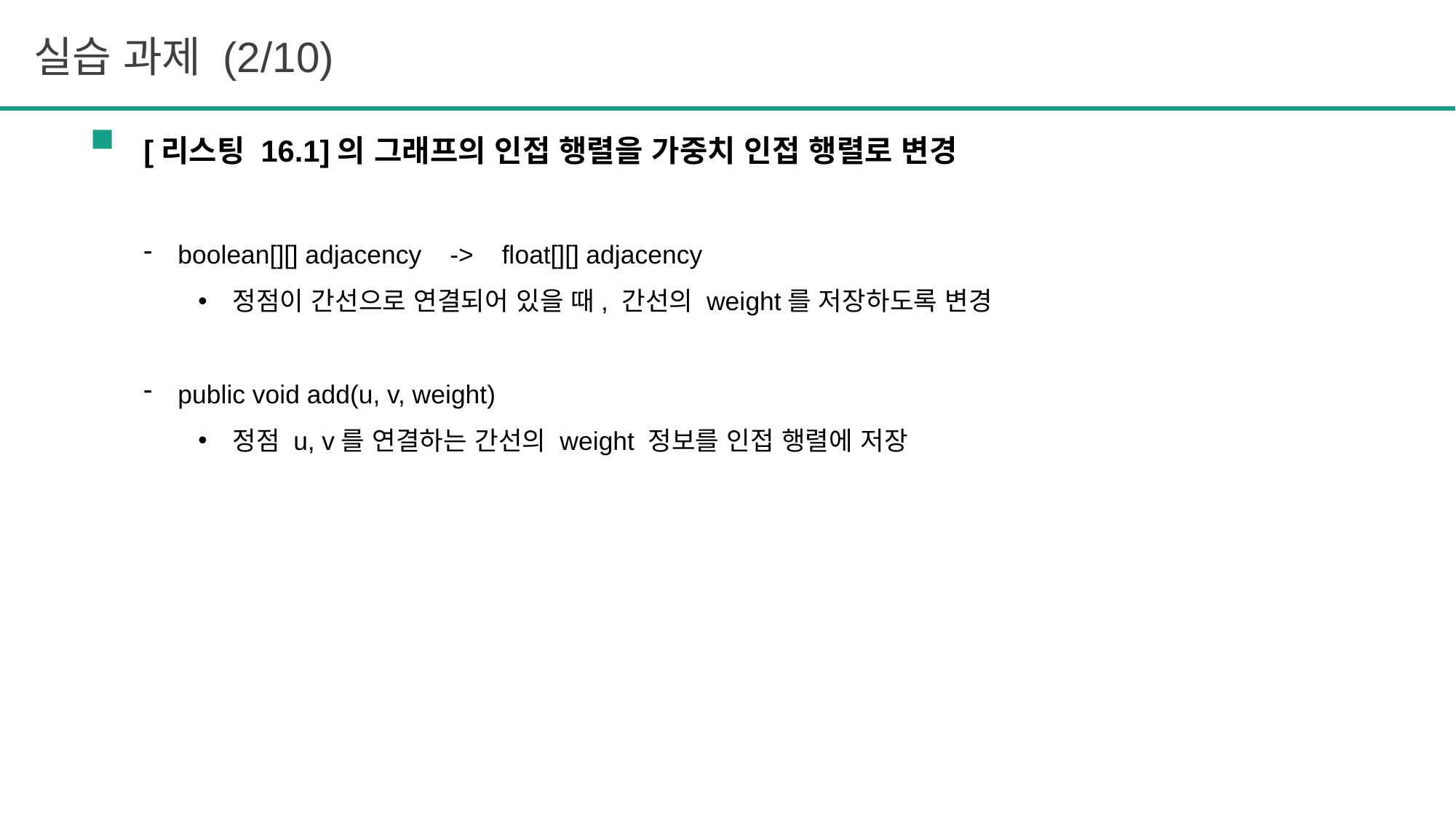

실습 과제 (2/10)
[리스팅 16.1]의 그래프의 인접 행렬을 가중치 인접 행렬로 변경

boolean[][] adjacency    ->    float[][] adjacency
정점이 간선으로 연결되어 있을 때, 간선의 weight를 저장하도록 변경

public void add(u, v, weight)
정점 u, v를 연결하는 간선의 weight 정보를 인접 행렬에 저장